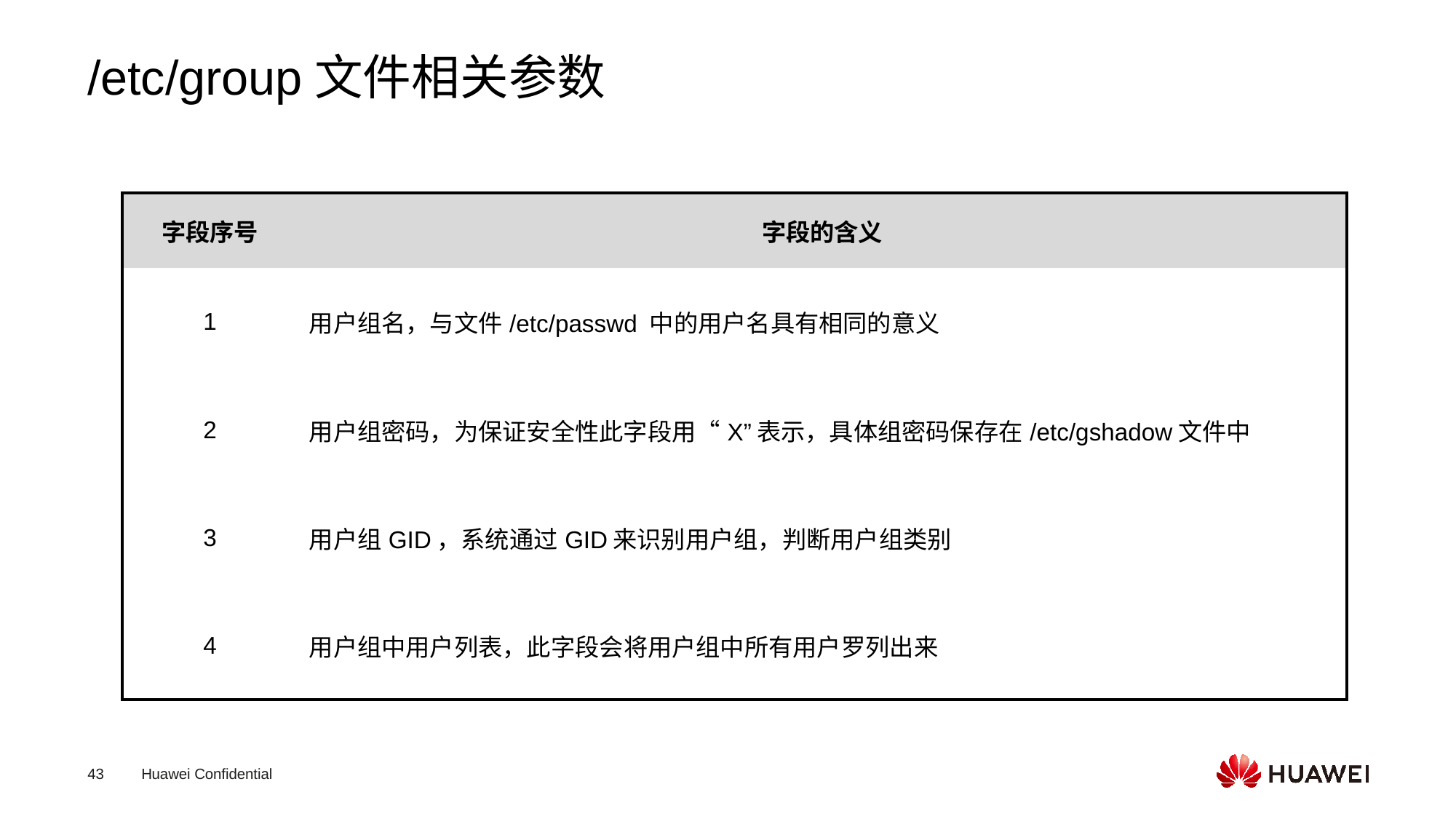

# /etc/group文件相关参数

| 字段序号 | 字段的含义 |
| --- | --- |
| 1 | 用户组名，与文件/etc/passwd 中的用户名具有相同的意义 |
| 2 | 用户组密码，为保证安全性此字段用“X”表示，具体组密码保存在/etc/gshadow文件中 |
| 3 | 用户组GID，系统通过GID来识别用户组，判断用户组类别 |
| 4 | 用户组中用户列表，此字段会将用户组中所有用户罗列出来 |